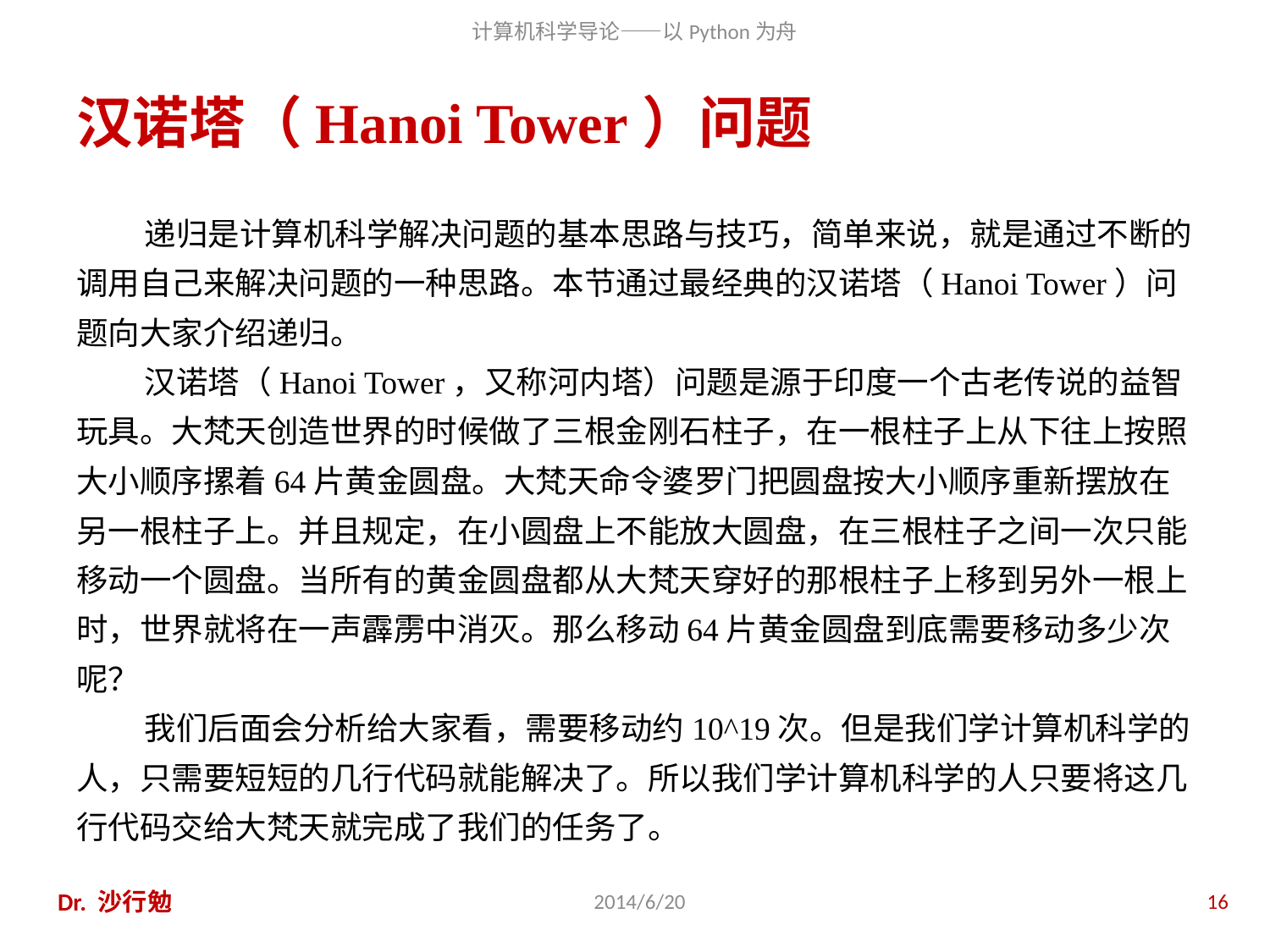

# 汉诺塔（Hanoi Tower）问题
递归是计算机科学解决问题的基本思路与技巧，简单来说，就是通过不断的调用自己来解决问题的一种思路。本节通过最经典的汉诺塔（Hanoi Tower）问题向大家介绍递归。
汉诺塔（Hanoi Tower，又称河内塔）问题是源于印度一个古老传说的益智玩具。大梵天创造世界的时候做了三根金刚石柱子，在一根柱子上从下往上按照大小顺序摞着64片黄金圆盘。大梵天命令婆罗门把圆盘按大小顺序重新摆放在另一根柱子上。并且规定，在小圆盘上不能放大圆盘，在三根柱子之间一次只能移动一个圆盘。当所有的黄金圆盘都从大梵天穿好的那根柱子上移到另外一根上时，世界就将在一声霹雳中消灭。那么移动64片黄金圆盘到底需要移动多少次呢？
我们后面会分析给大家看，需要移动约10^19次。但是我们学计算机科学的人，只需要短短的几行代码就能解决了。所以我们学计算机科学的人只要将这几行代码交给大梵天就完成了我们的任务了。
Dr. 沙行勉
2014/6/20
16